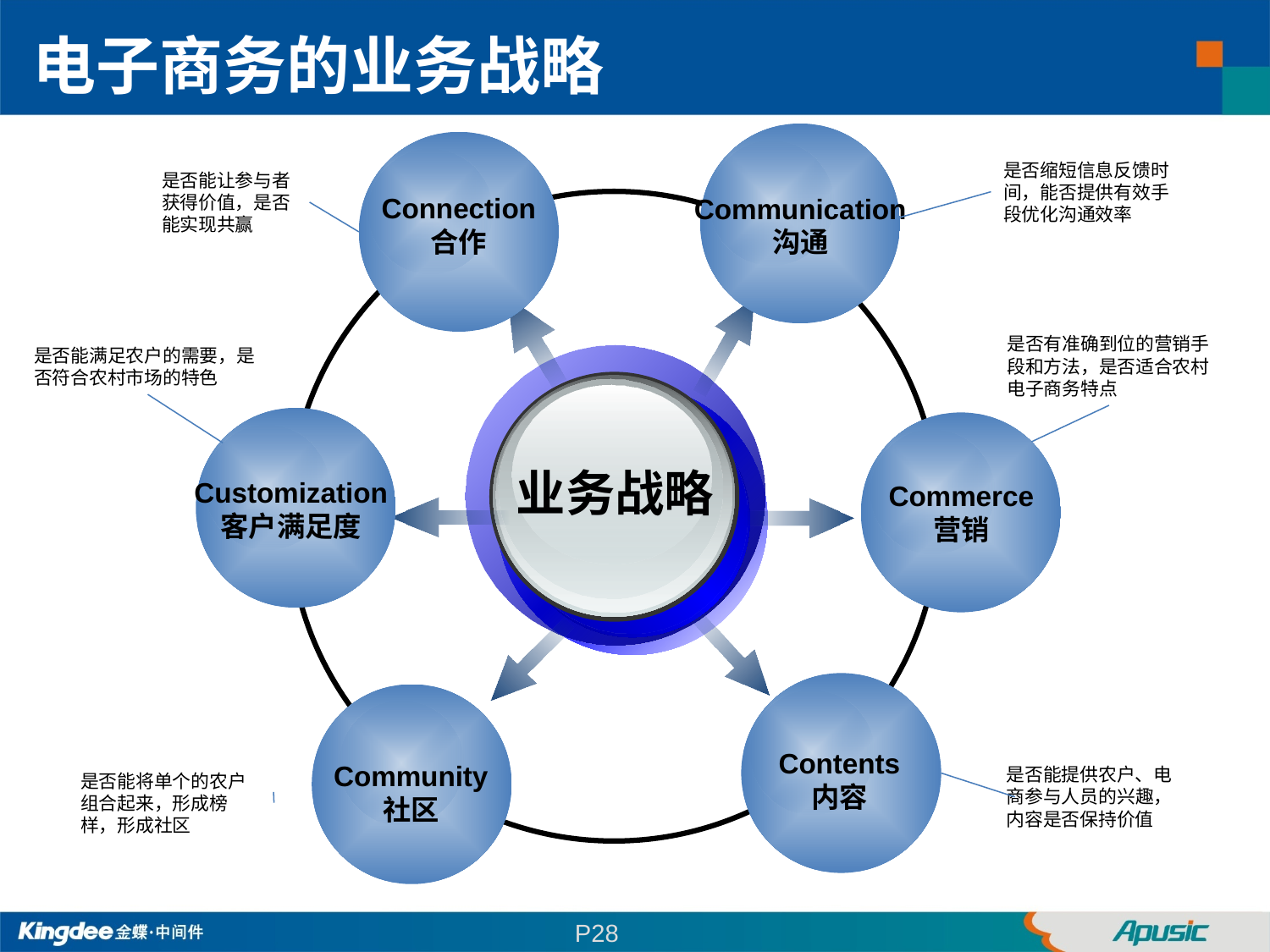

电子商务的业务战略

Communication
沟通

Connection
合作

是否缩短信息反馈时间，能否提供有效手段优化沟通效率
是否能让参与者获得价值，是否能实现共赢

是否有准确到位的营销手段和方法，是否适合农村电子商务特点
是否能满足农户的需要，是否符合农村市场的特色

业务战略

Customization
客户满足度

Commerce
营销

Contents
内容

Community
社区
是否能提供农户、电商参与人员的兴趣，内容是否保持价值
是否能将单个的农户组合起来，形成榜样，形成社区